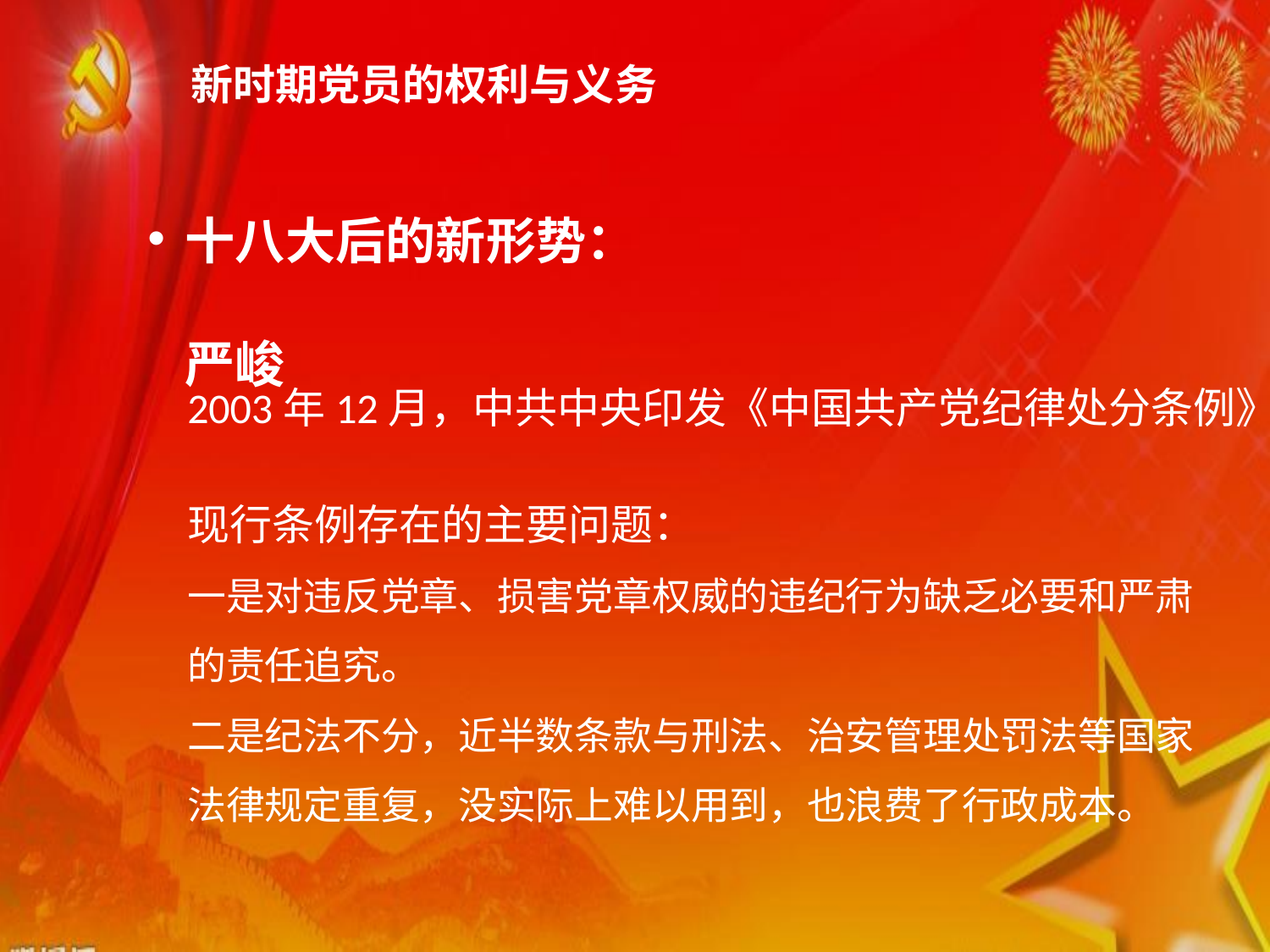

十八大后的新形势：
严峻
2003年12月，中共中央印发《中国共产党纪律处分条例》
现行条例存在的主要问题：
一是对违反党章、损害党章权威的违纪行为缺乏必要和严肃的责任追究。
二是纪法不分，近半数条款与刑法、治安管理处罚法等国家法律规定重复，没实际上难以用到，也浪费了行政成本。